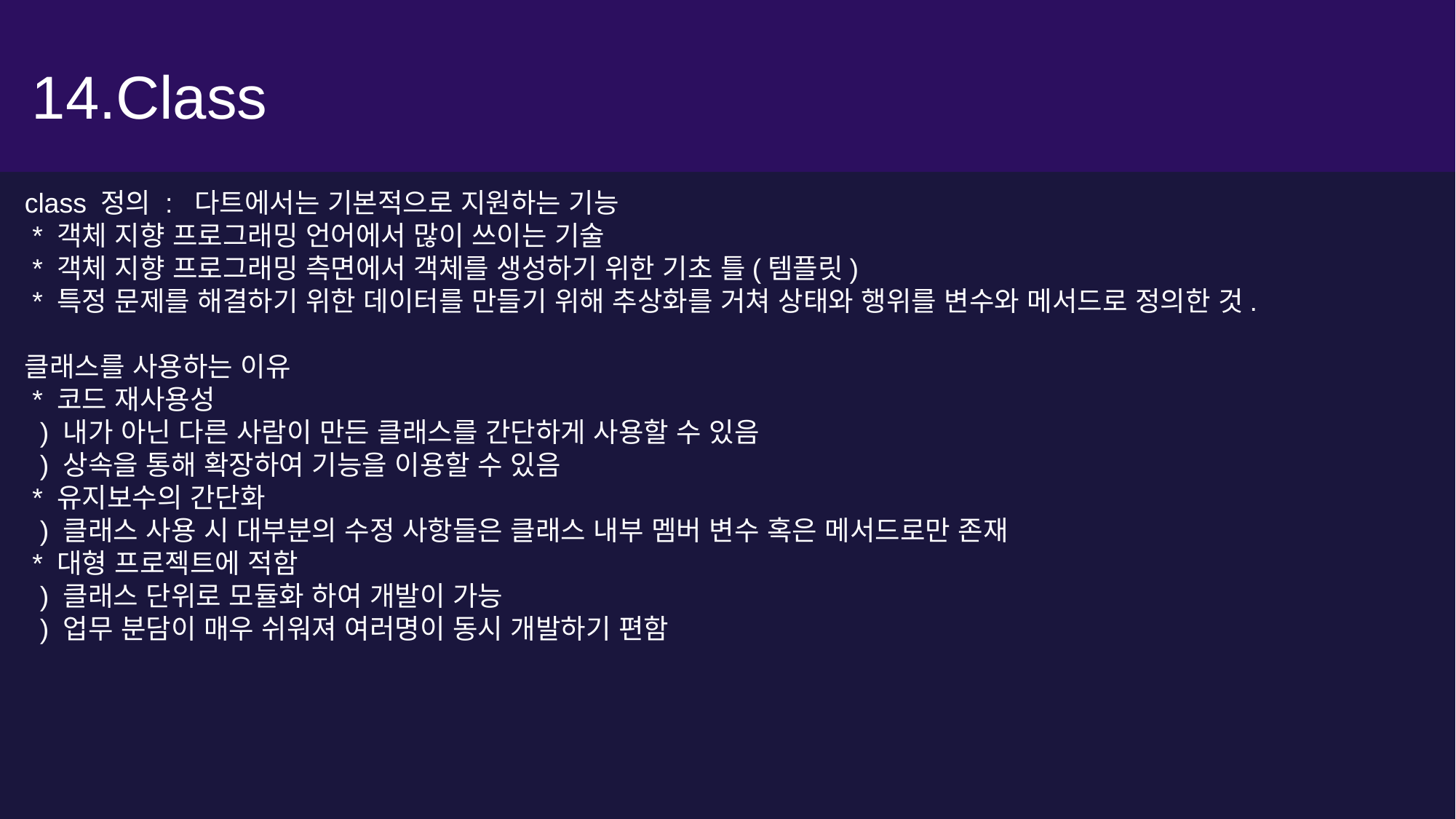

14.Class
class 정의 :  다트에서는 기본적으로 지원하는 기능
 * 객체 지향 프로그래밍 언어에서 많이 쓰이는 기술
 * 객체 지향 프로그래밍 측면에서 객체를 생성하기 위한 기초 틀(템플릿)
 * 특정 문제를 해결하기 위한 데이터를 만들기 위해 추상화를 거쳐 상태와 행위를 변수와 메서드로 정의한 것.

클래스를 사용하는 이유
 * 코드 재사용성
  ) 내가 아닌 다른 사람이 만든 클래스를 간단하게 사용할 수 있음
  ) 상속을 통해 확장하여 기능을 이용할 수 있음
 * 유지보수의 간단화
  ) 클래스 사용 시 대부분의 수정 사항들은 클래스 내부 멤버 변수 혹은 메서드로만 존재
 * 대형 프로젝트에 적함
  ) 클래스 단위로 모듈화 하여 개발이 가능
  ) 업무 분담이 매우 쉬워져 여러명이 동시 개발하기 편함